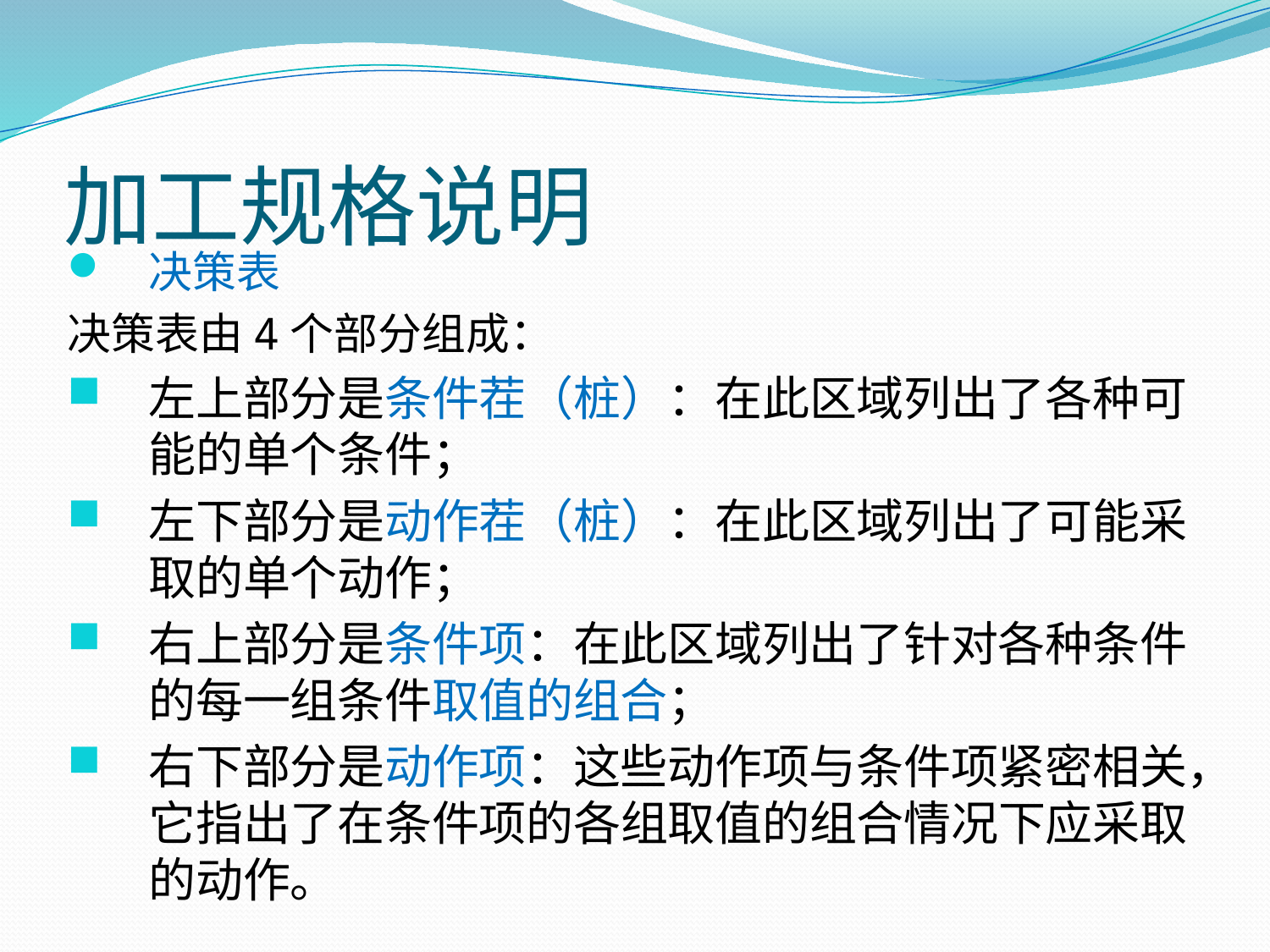

# 加工规格说明
决策表
决策表由4个部分组成：
左上部分是条件茬（桩）：在此区域列出了各种可能的单个条件；
左下部分是动作茬（桩）：在此区域列出了可能采取的单个动作；
右上部分是条件项：在此区域列出了针对各种条件的每一组条件取值的组合；
右下部分是动作项：这些动作项与条件项紧密相关，它指出了在条件项的各组取值的组合情况下应采取的动作。